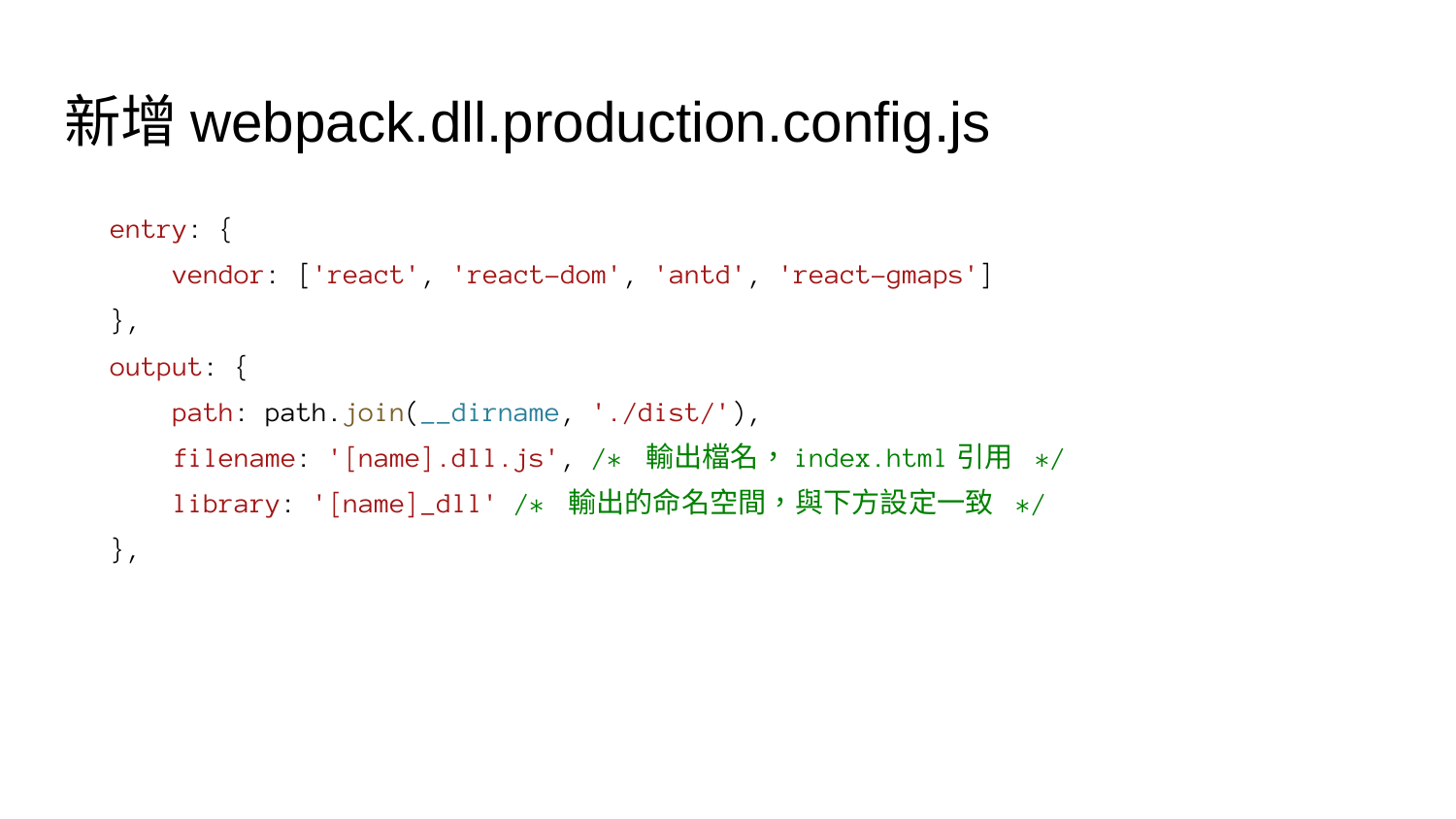

# 新增webpack.dll.production.config.js
   entry: {
       vendor: ['react', 'react-dom', 'antd', 'react-gmaps']
   },
   output: {
       path: path.join(__dirname, './dist/'),
       filename: '[name].dll.js', /* 輸出檔名，index.html引用 */
       library: '[name]_dll' /* 輸出的命名空間，與下方設定一致 */
   },